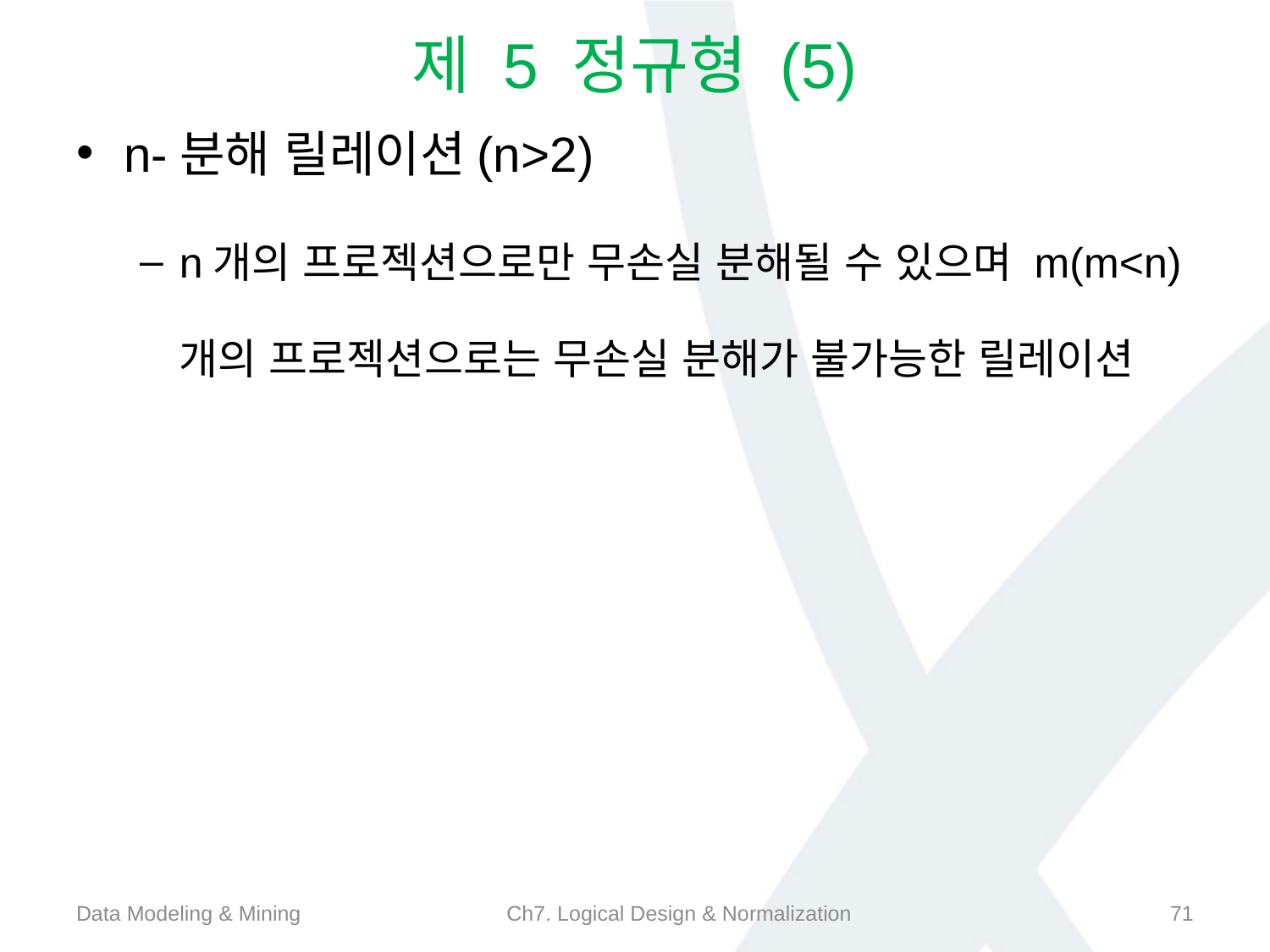

# 제 5 정규형 (5)
n-분해 릴레이션(n>2)
n개의 프로젝션으로만 무손실 분해될 수 있으며 m(m<n)개의 프로젝션으로는 무손실 분해가 불가능한 릴레이션

Data Modeling & Mining
Ch7. Logical Design & Normalization
71